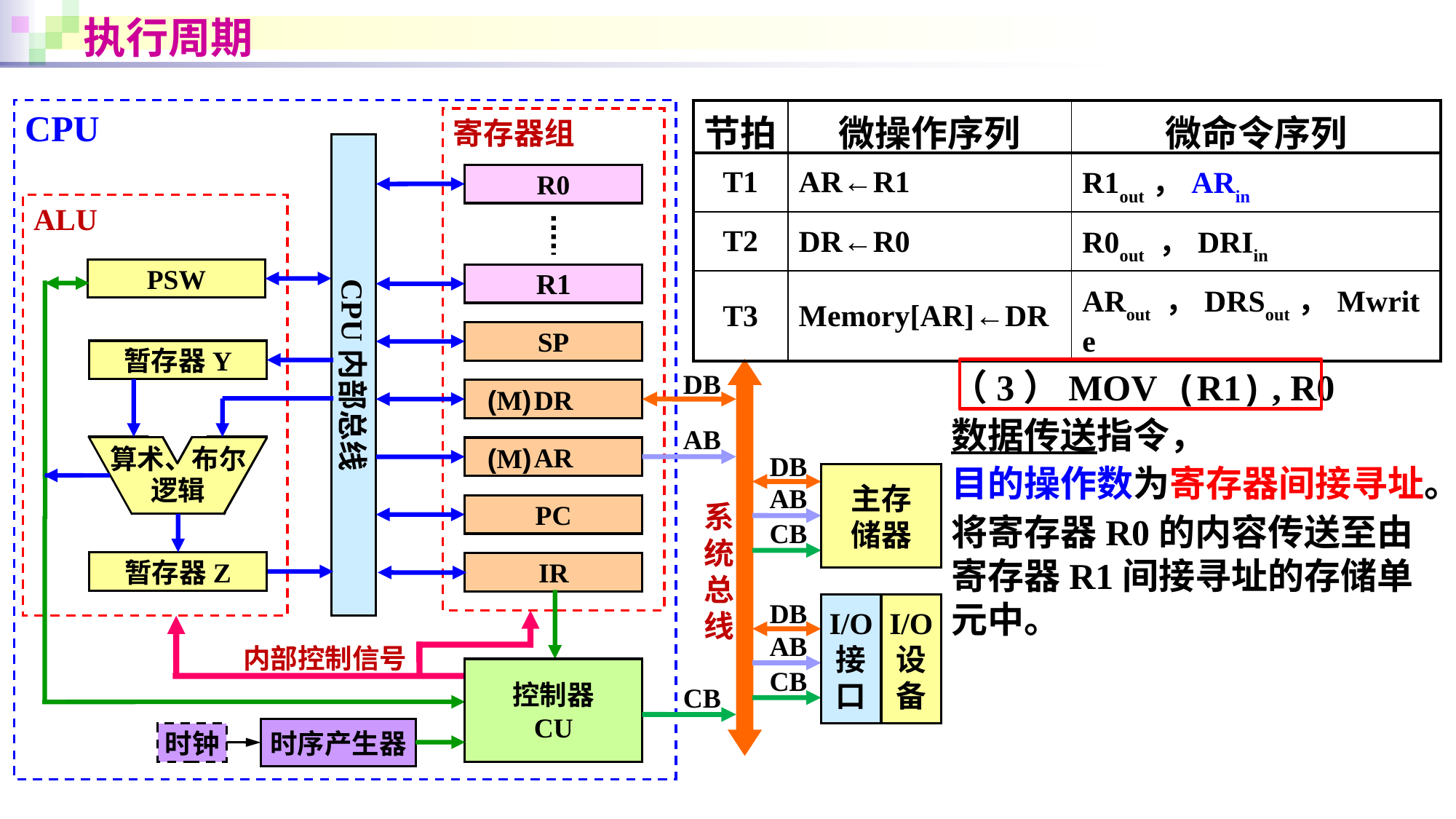

# 执行周期
CPU
寄存器组
CPU内部总线
R0

ALU

PSW
Rn-1

SP
暂存器Y

DB
DR

AB

算术、布尔
逻辑

AR

DB

主存
储器

AB
系统总线
PC

CB

暂存器Z
IR

I/O
接
口
I/O
设
备
DB

AB
内部控制信号

控制器
CU

CB

CB

时序产生器
时钟

| 节拍 | 微操作序列 | 微命令序列 |
| --- | --- | --- |
| T1 | AR←R1 | R1out ，ARin |
| T2 | DR←R0 | R0out ，DRIin |
| T3 | Memory[AR]←DR | ARout ，DRSout ，Mwrite |
R1
（3）MOV  (R1) , R0
数据传送指令，
目的操作数为寄存器间接寻址。
将寄存器R0的内容传送至由寄存器R1间接寻址的存储单元中。

(M)
(M)